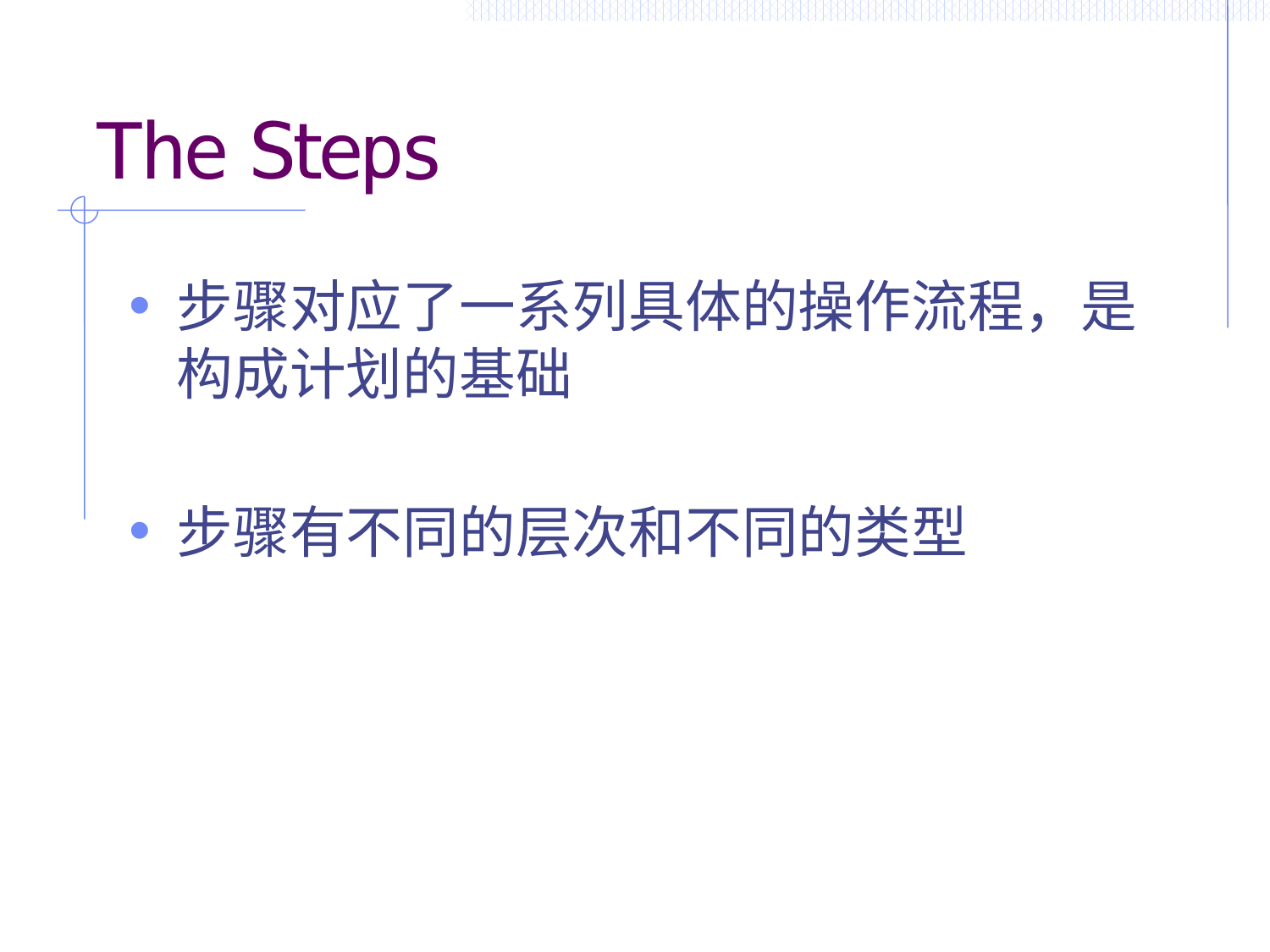

# The Steps
步骤对应了一系列具体的操作流程，是构成计划的基础

步骤有不同的层次和不同的类型